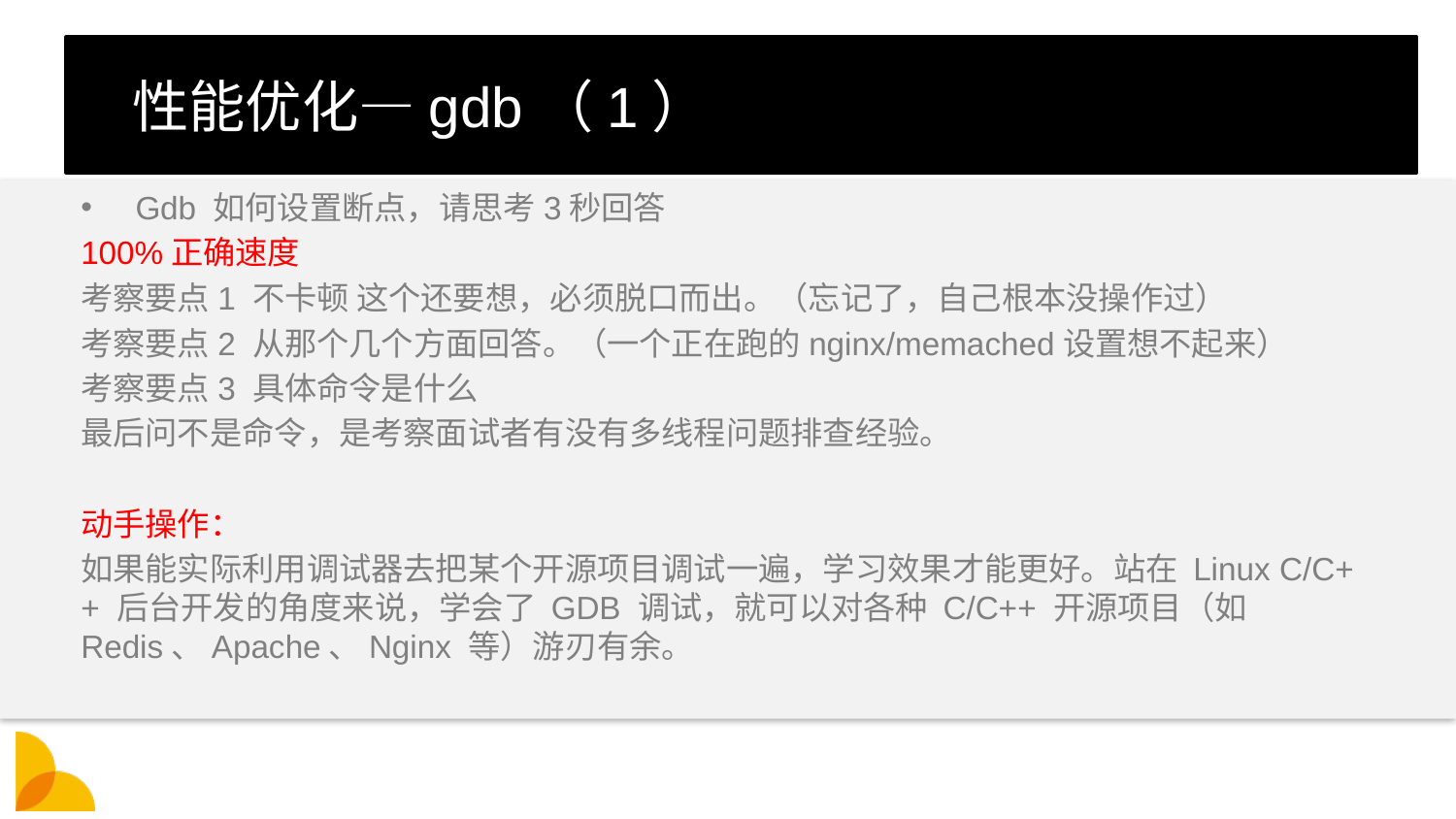

# 性能优化—gdb（1）
Gdb 如何设置断点，请思考3秒回答
100%正确速度
考察要点1 不卡顿 这个还要想，必须脱口而出。（忘记了，自己根本没操作过）
考察要点2 从那个几个方面回答。（一个正在跑的nginx/memached设置想不起来）
考察要点3 具体命令是什么
最后问不是命令，是考察面试者有没有多线程问题排查经验。

动手操作：
如果能实际利用调试器去把某个开源项目调试一遍，学习效果才能更好。站在 Linux C/C++ 后台开发的角度来说，学会了 GDB 调试，就可以对各种 C/C++ 开源项目（如 Redis、Apache、Nginx 等）游刃有余。